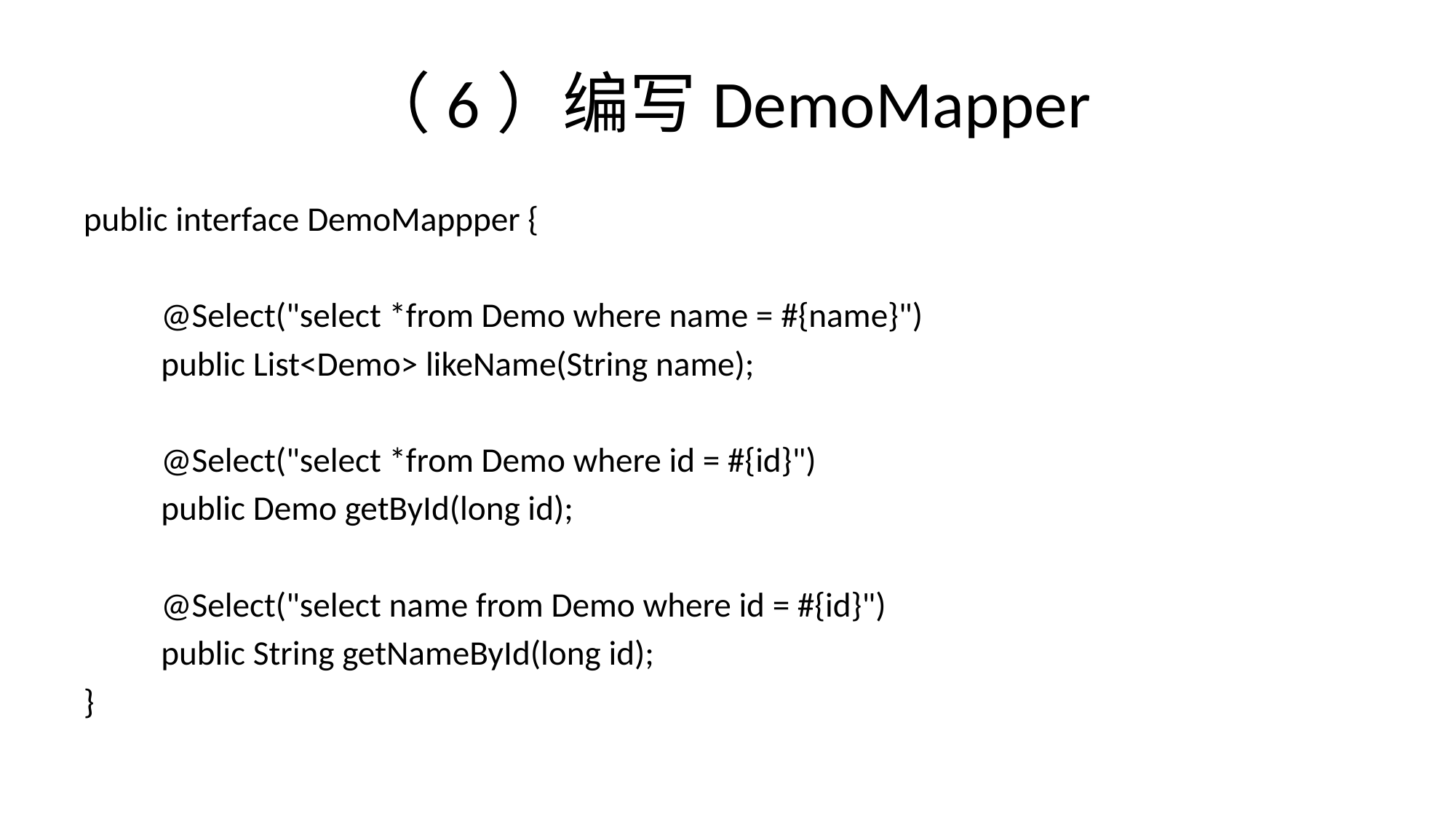

# （6）编写DemoMapper
public interface DemoMappper {

	@Select("select *from Demo where name = #{name}")
	public List<Demo> likeName(String name);

	@Select("select *from Demo where id = #{id}")
	public Demo getById(long id);

	@Select("select name from Demo where id = #{id}")
	public String getNameById(long id);
}